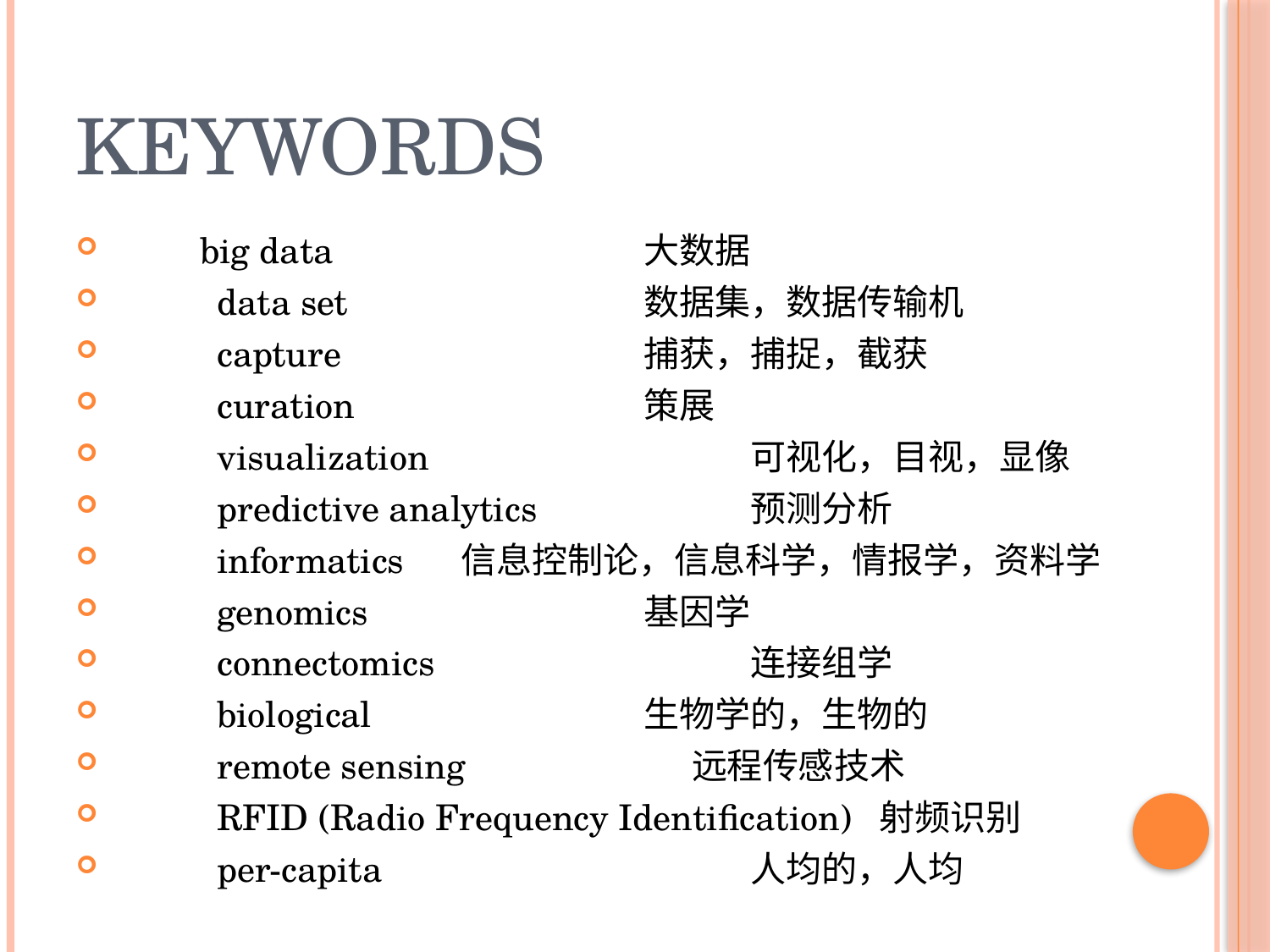

# KEYWORDS
         big data                          	大数据
	data set                             	数据集，数据传输机
	capture                            	捕获，捕捉，截获
	curation                             	策展
	visualization                       	可视化，目视，显像
	predictive analytics                   	预测分析
	informatics     信息控制论，信息科学，情报学，资料学
	genomics                          	基因学
	connectomics                       	连接组学
	biological                          	生物学的，生物的
	remote sensing                      远程传感技术
	RFID (Radio Frequency Identification)  射频识别
	per-capita                           	人均的，人均